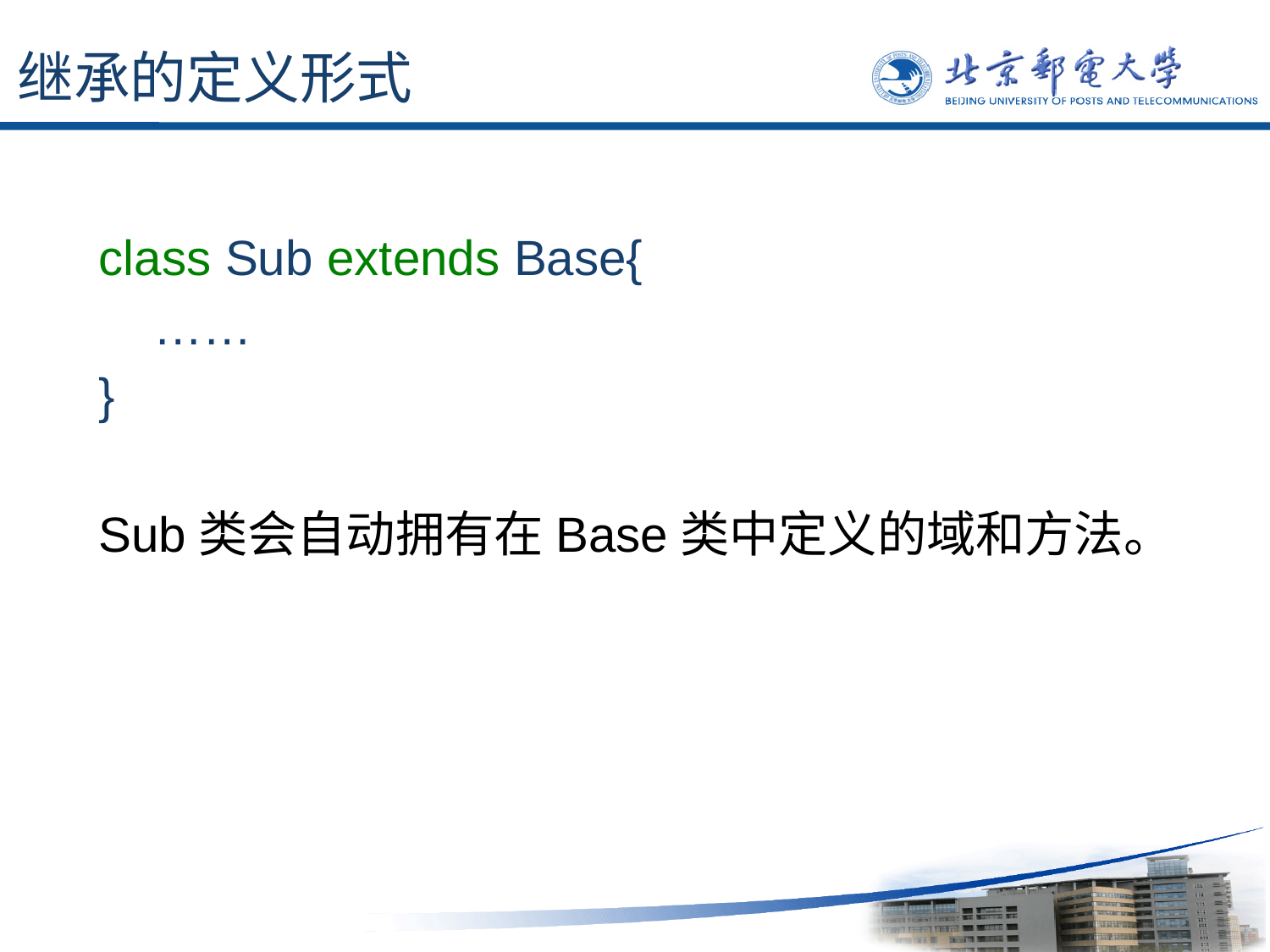

# 继承的定义形式

   class Sub extends Base{
       ……
   }

   Sub类会自动拥有在Base类中定义的域和方法。